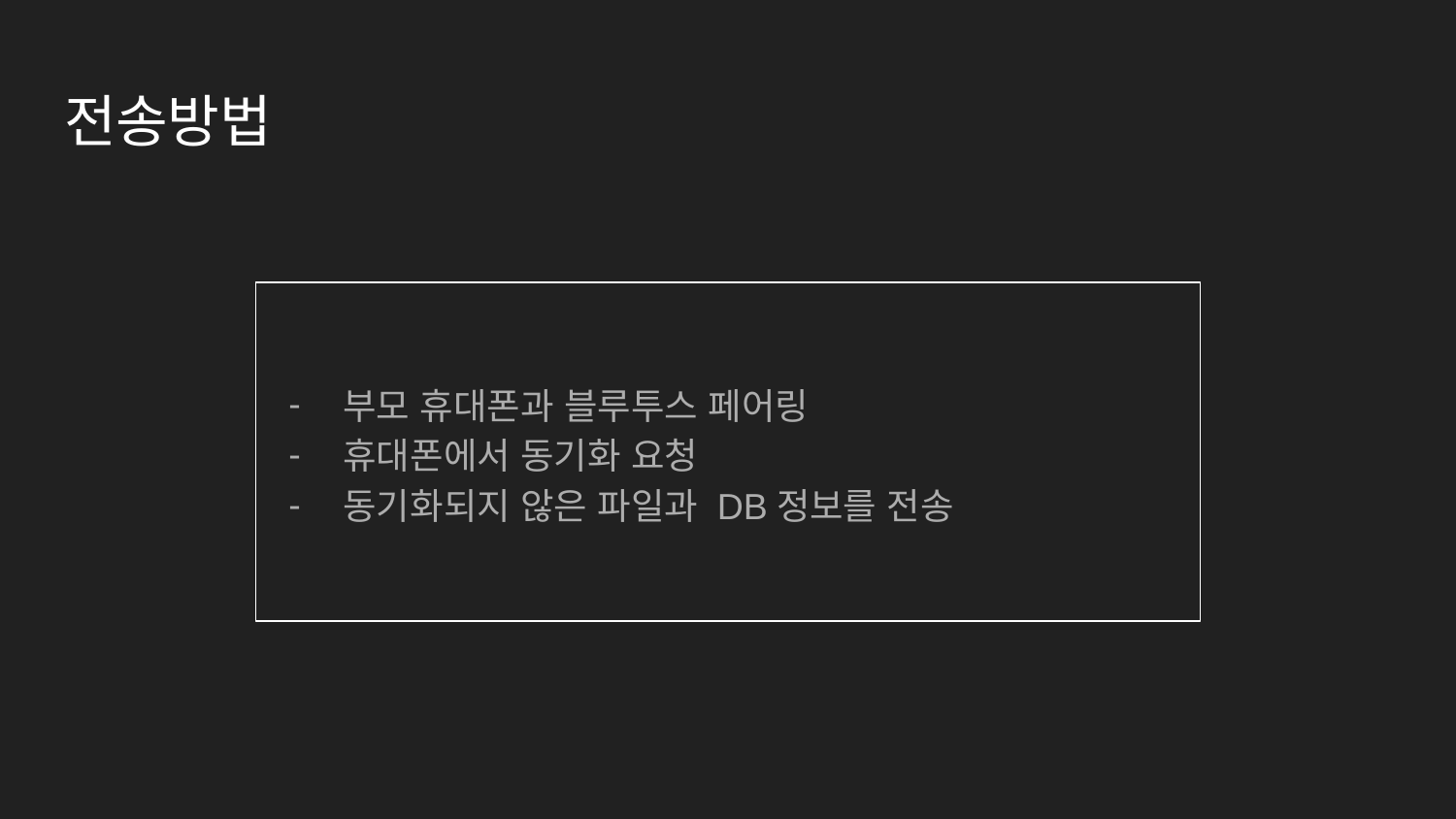

# 전송방법
부모 휴대폰과 블루투스 페어링
휴대폰에서 동기화 요청
동기화되지 않은 파일과 DB정보를 전송